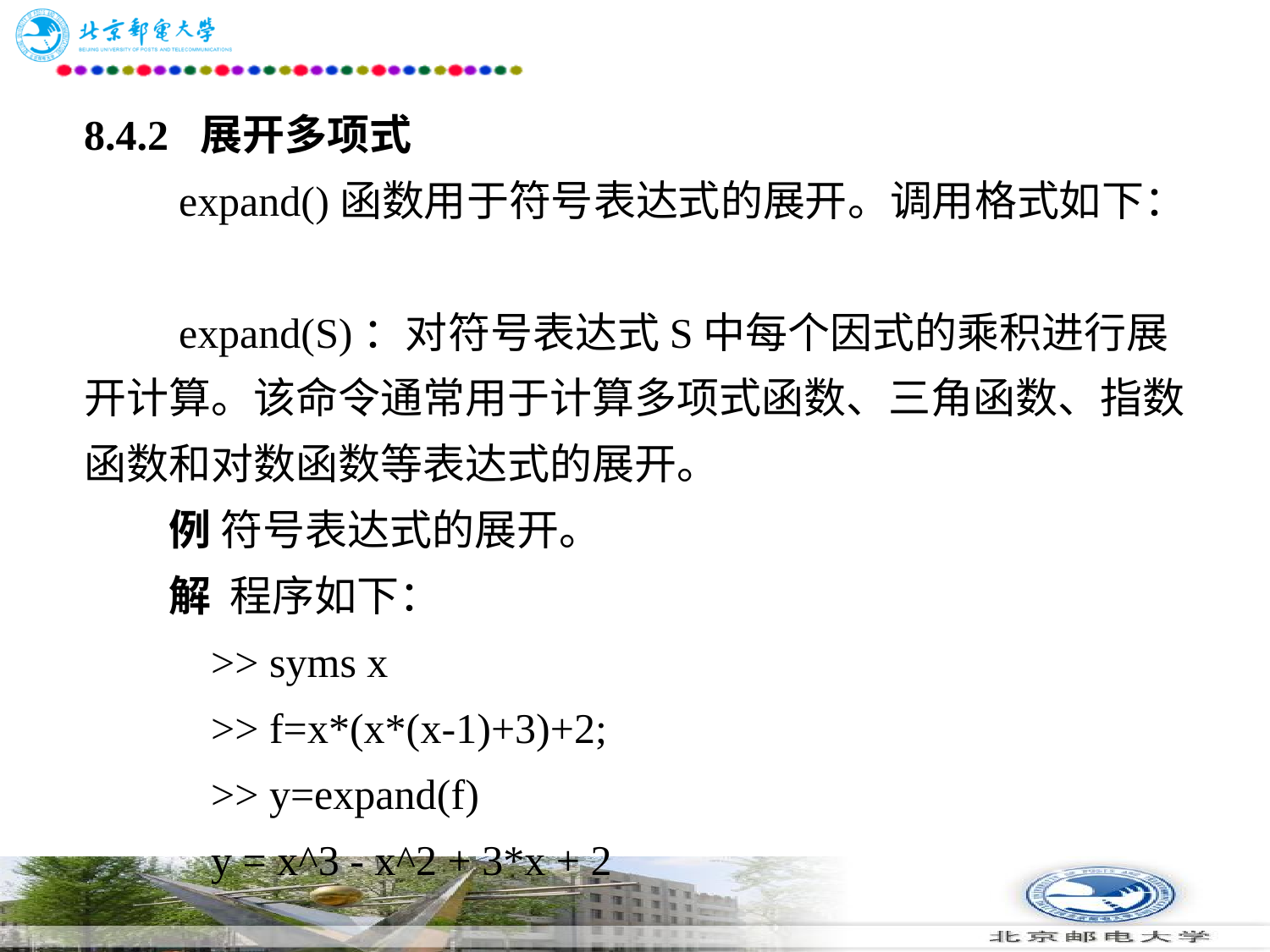

# 8.4.2  展开多项式 　　expand()函数用于符号表达式的展开。调用格式如下： 　　expand(S)：对符号表达式S中每个因式的乘积进行展开计算。该命令通常用于计算多项式函数、三角函数、指数函数和对数函数等表达式的展开。 　　例 符号表达式的展开。 　　解  程序如下： 　　	>> syms x 　　	>> f=x*(x*(x-1)+3)+2; 　　	>> y=expand(f) 　　	y = x^3 - x^2 + 3*x + 2